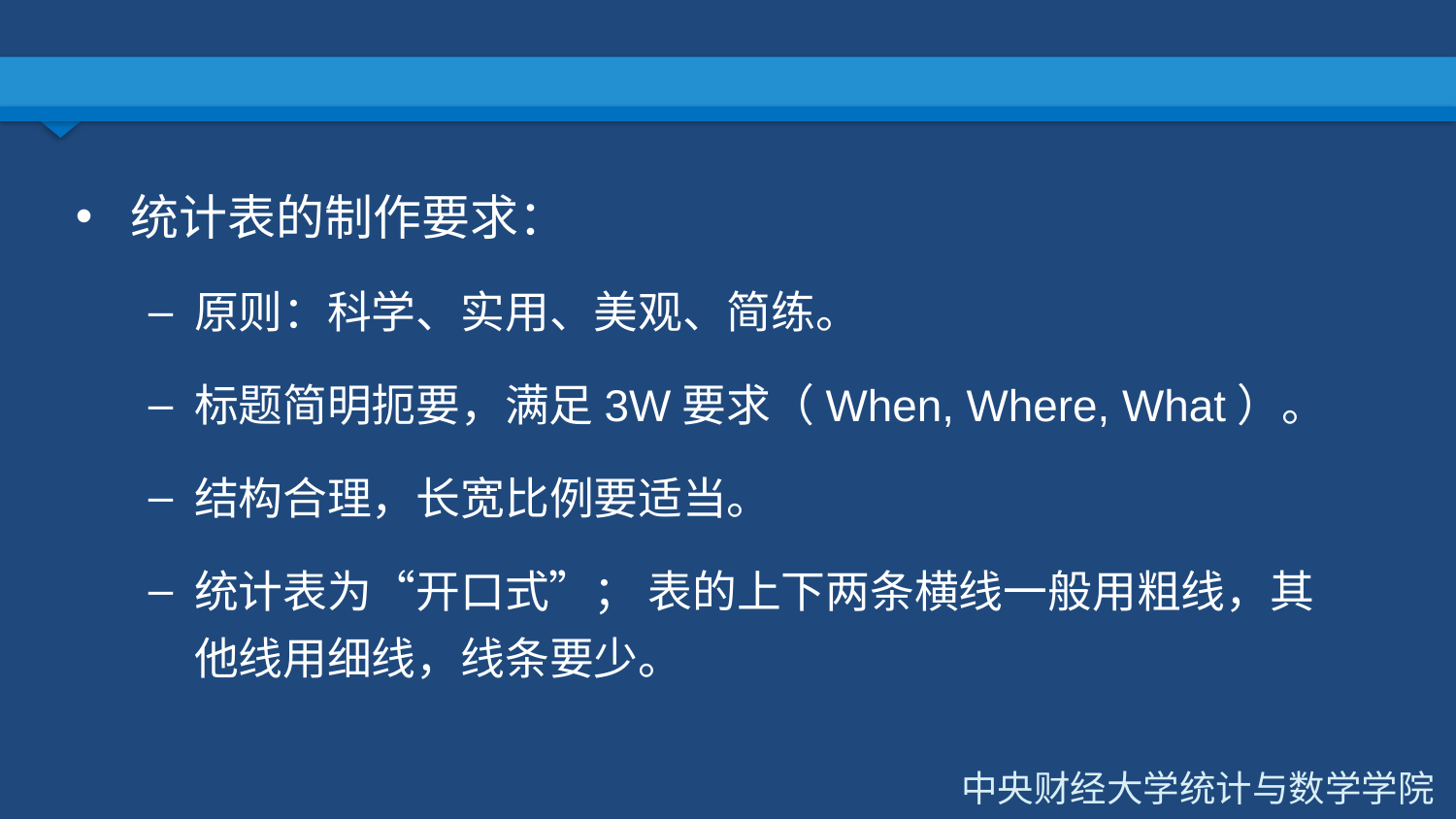

#
统计表的制作要求：
原则：科学、实用、美观、简练。
标题简明扼要，满足3W要求（When, Where, What）。
结构合理，长宽比例要适当。
统计表为“开口式”； 表的上下两条横线一般用粗线，其他线用细线，线条要少。